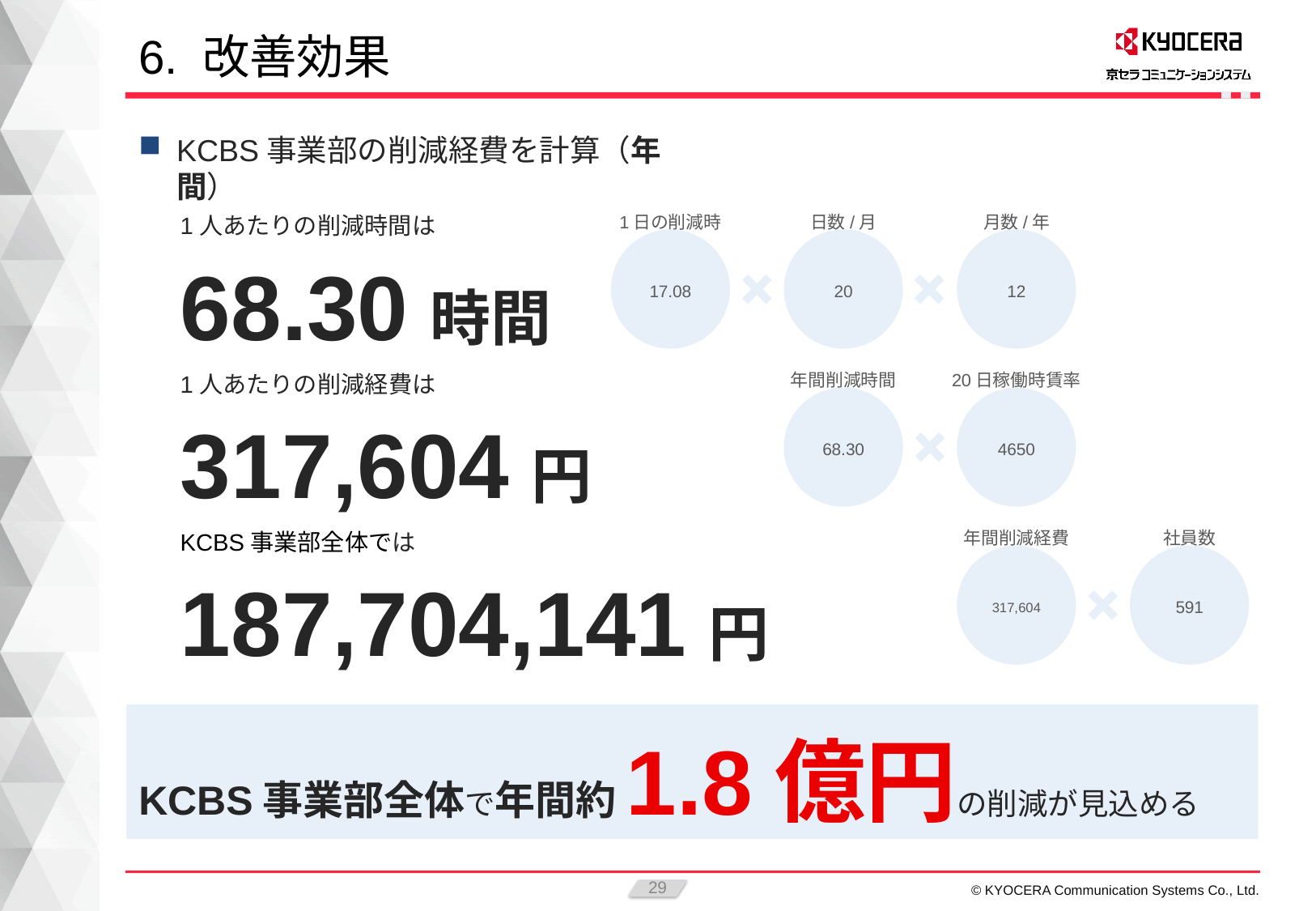

# 6. 改善効果
KCBS事業部の削減経費を計算（年間）
1人あたりの削減時間は
1日の削減時間
17.08
日数/月
20
月数/年
12

68.30時間
年間削減時間
68.30
20日稼働時賃率
4650

1人あたりの削減経費は
317,604円
年間削減経費
317,604
社員数
591

KCBS事業部全体では
187,704,141円
KCBS事業部全体で年間約1.8億円の削減が見込める
29